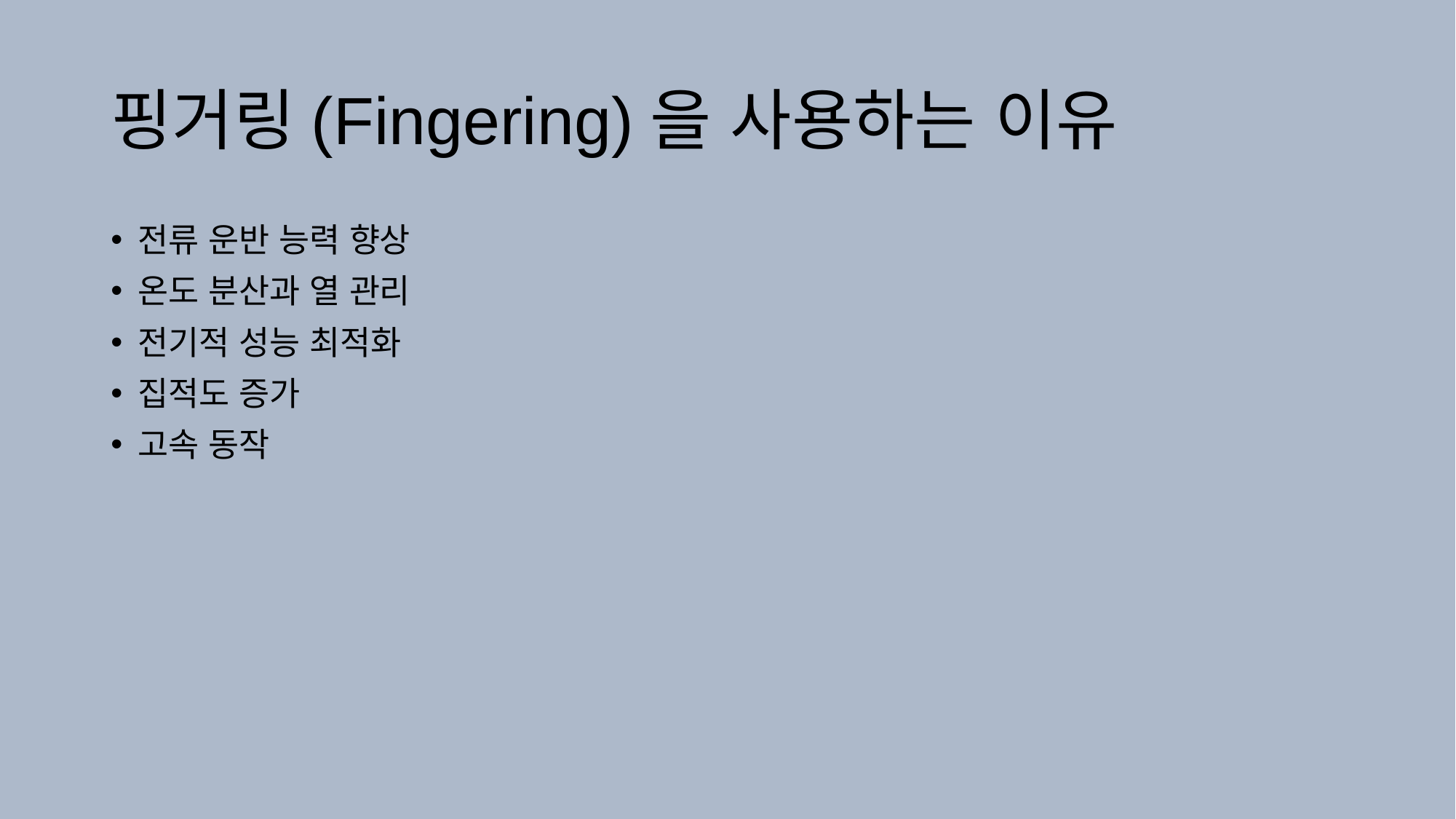

# 핑거링(Fingering)을 사용하는 이유
전류 운반 능력 향상
온도 분산과 열 관리
전기적 성능 최적화
집적도 증가
고속 동작